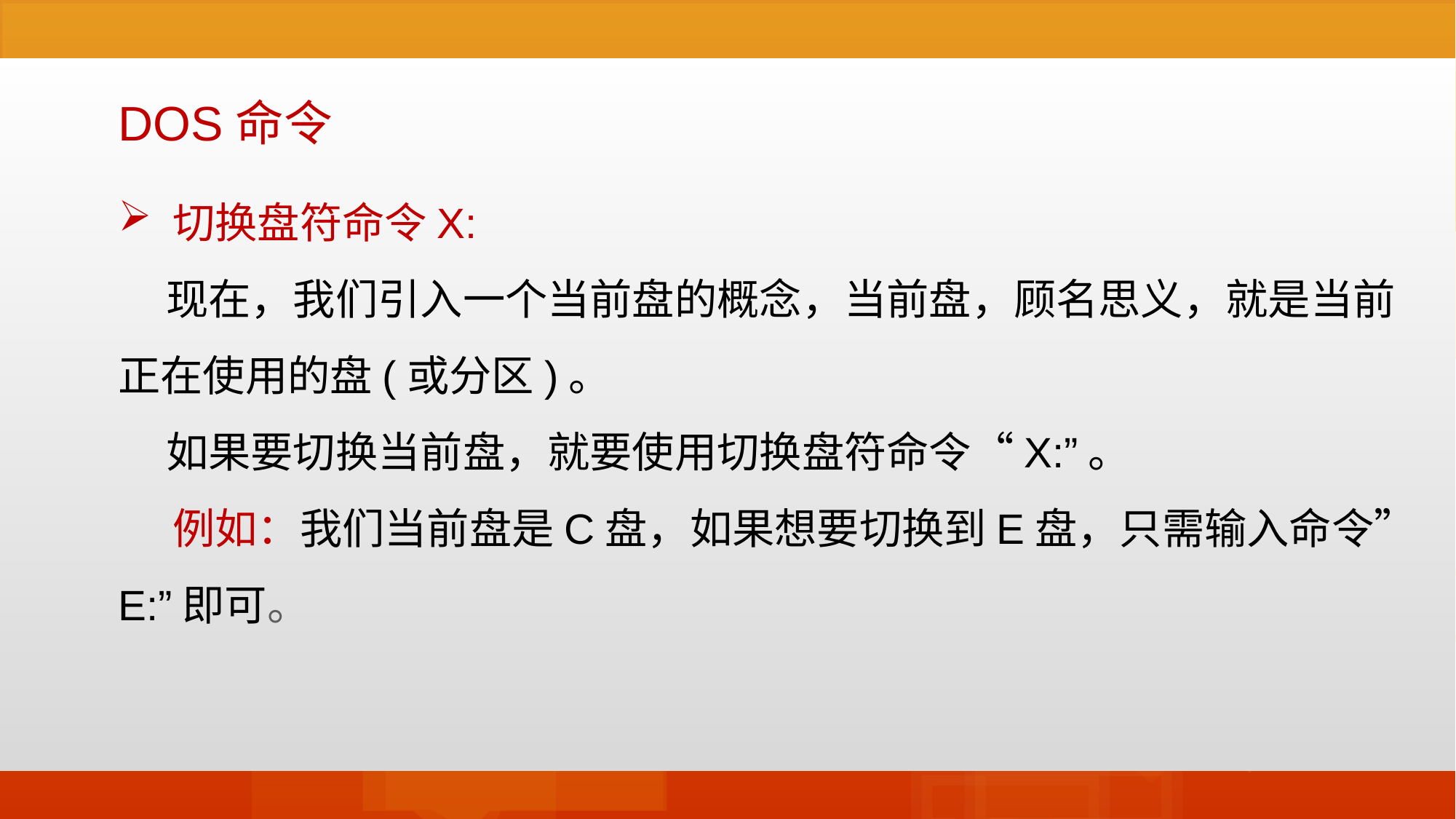

DOS命令
切换盘符命令X:
    现在，我们引入一个当前盘的概念，当前盘，顾名思义，就是当前正在使用的盘(或分区)。
    如果要切换当前盘，就要使用切换盘符命令“X:”。
例如：我们当前盘是C盘，如果想要切换到E盘，只需输入命令”E:”即可。